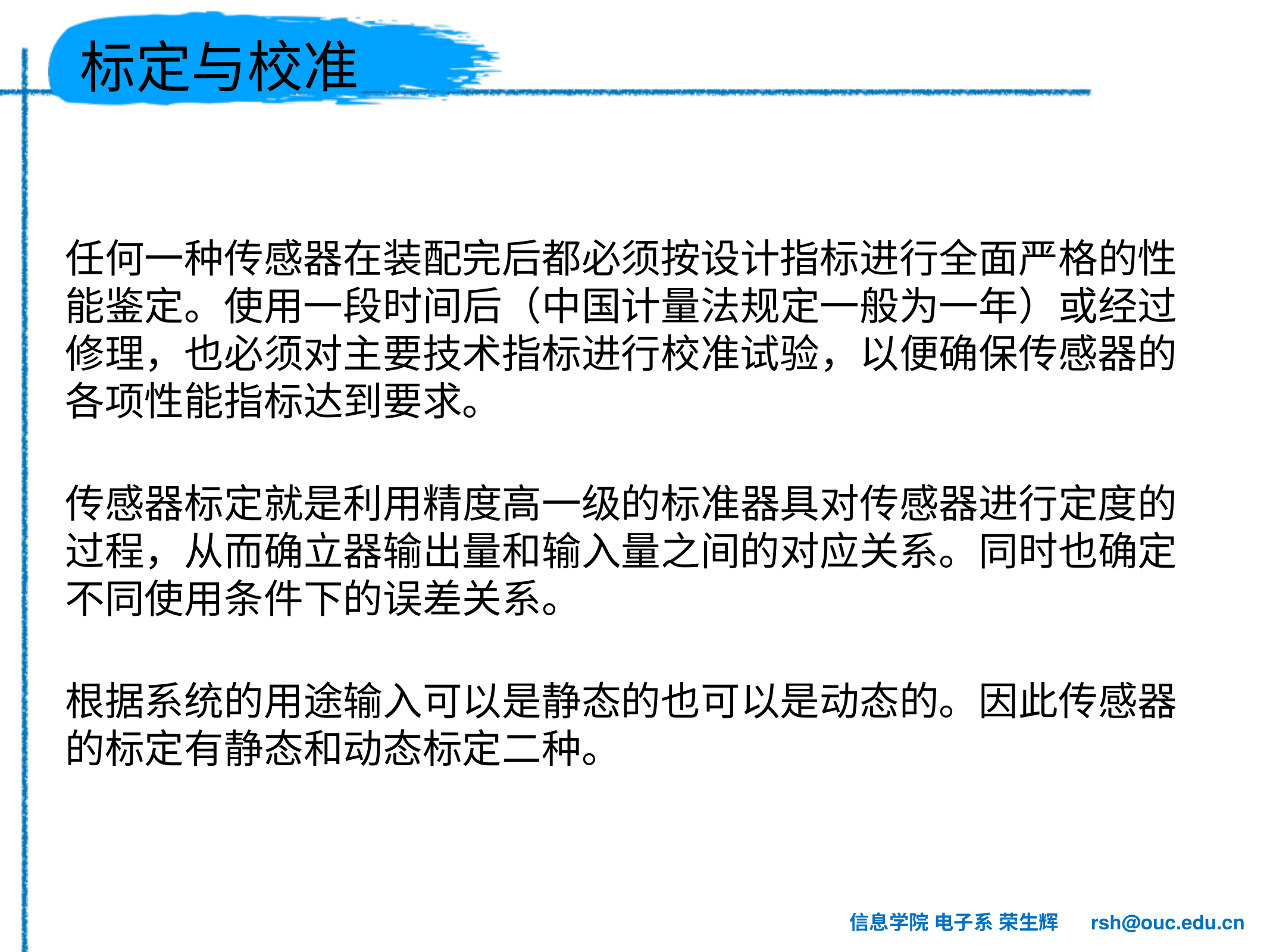

# 标定与校准
任何一种传感器在装配完后都必须按设计指标进行全面严格的性能鉴定。使用一段时间后（中国计量法规定一般为一年）或经过修理，也必须对主要技术指标进行校准试验，以便确保传感器的各项性能指标达到要求。

传感器标定就是利用精度高一级的标准器具对传感器进行定度的过程，从而确立器输出量和输入量之间的对应关系。同时也确定不同使用条件下的误差关系。

根据系统的用途输入可以是静态的也可以是动态的。因此传感器的标定有静态和动态标定二种。